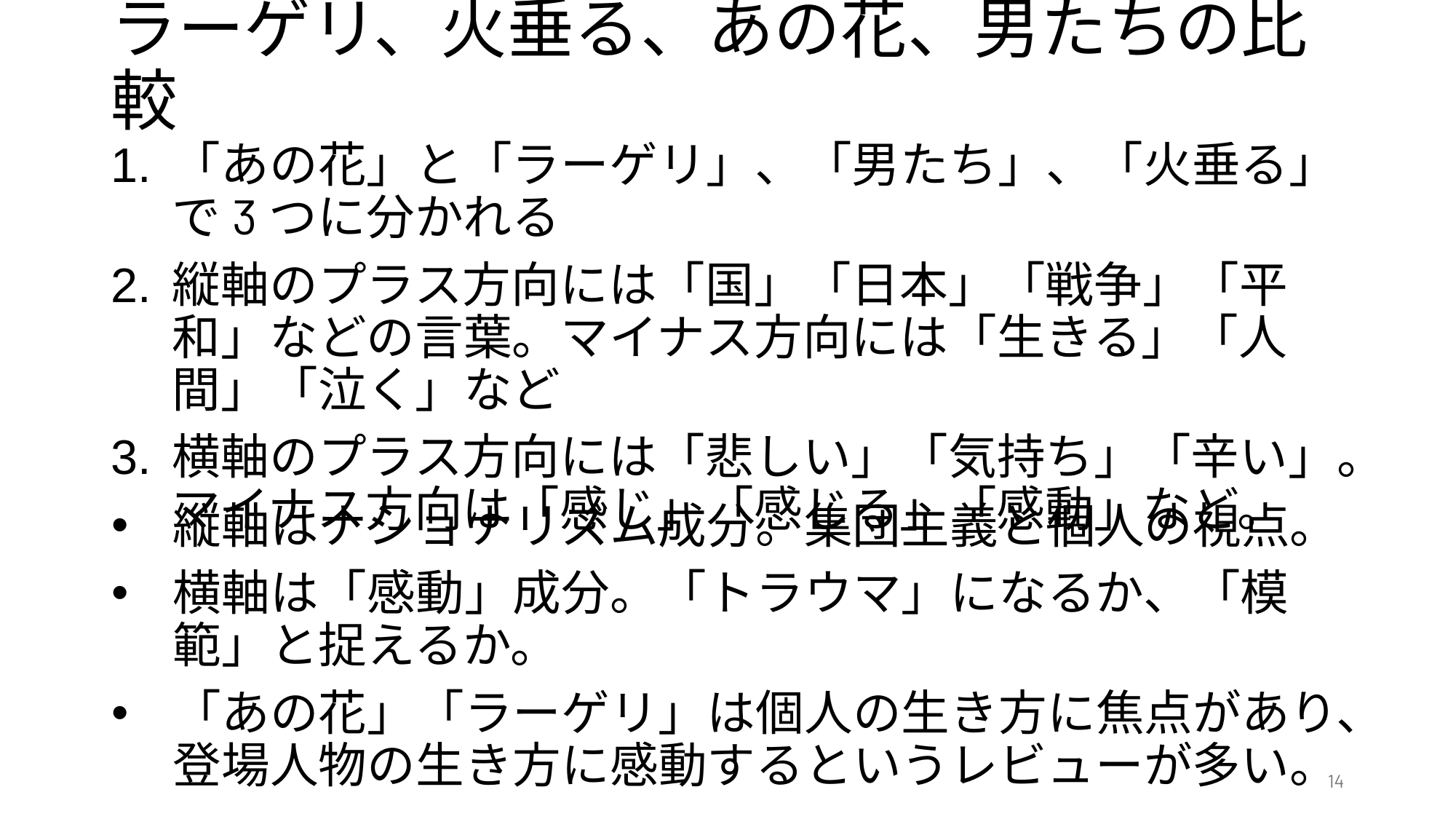

# ラーゲリ、火垂る、あの花、男たちの比較
「あの花」と「ラーゲリ」、「男たち」、「火垂る」で3つに分かれる
縦軸のプラス方向には「国」「日本」「戦争」「平和」などの言葉。マイナス方向には「生きる」「人間」「泣く」など
横軸のプラス方向には「悲しい」「気持ち」「辛い」。マイナス方向は「感じ」「感じる」「感動」など。

縦軸はナショナリズム成分。集団主義と個人の視点。
横軸は「感動」成分。「トラウマ」になるか、「模範」と捉えるか。
「あの花」「ラーゲリ」は個人の生き方に焦点があり、登場人物の生き方に感動するというレビューが多い。
14